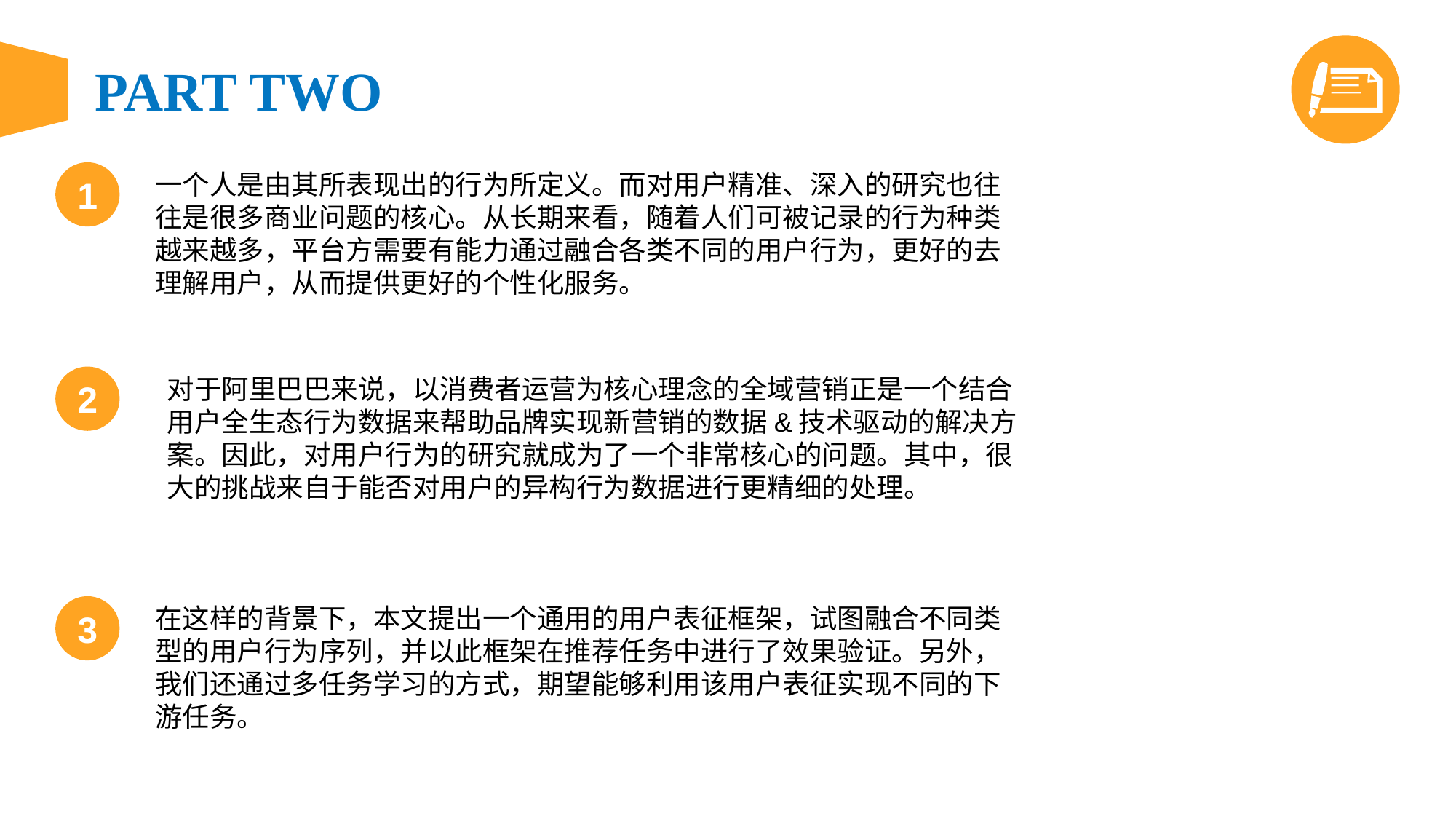

一个人是由其所表现出的行为所定义。而对用户精准、深入的研究也往往是很多商业问题的核心。从长期来看，随着人们可被记录的行为种类越来越多，平台方需要有能力通过融合各类不同的用户行为，更好的去理解用户，从而提供更好的个性化服务。
1
2
对于阿里巴巴来说，以消费者运营为核心理念的全域营销正是一个结合用户全生态行为数据来帮助品牌实现新营销的数据&技术驱动的解决方案。因此，对用户行为的研究就成为了一个非常核心的问题。其中，很大的挑战来自于能否对用户的异构行为数据进行更精细的处理。
3
在这样的背景下，本文提出一个通用的用户表征框架，试图融合不同类型的用户行为序列，并以此框架在推荐任务中进行了效果验证。另外，我们还通过多任务学习的方式，期望能够利用该用户表征实现不同的下游任务。